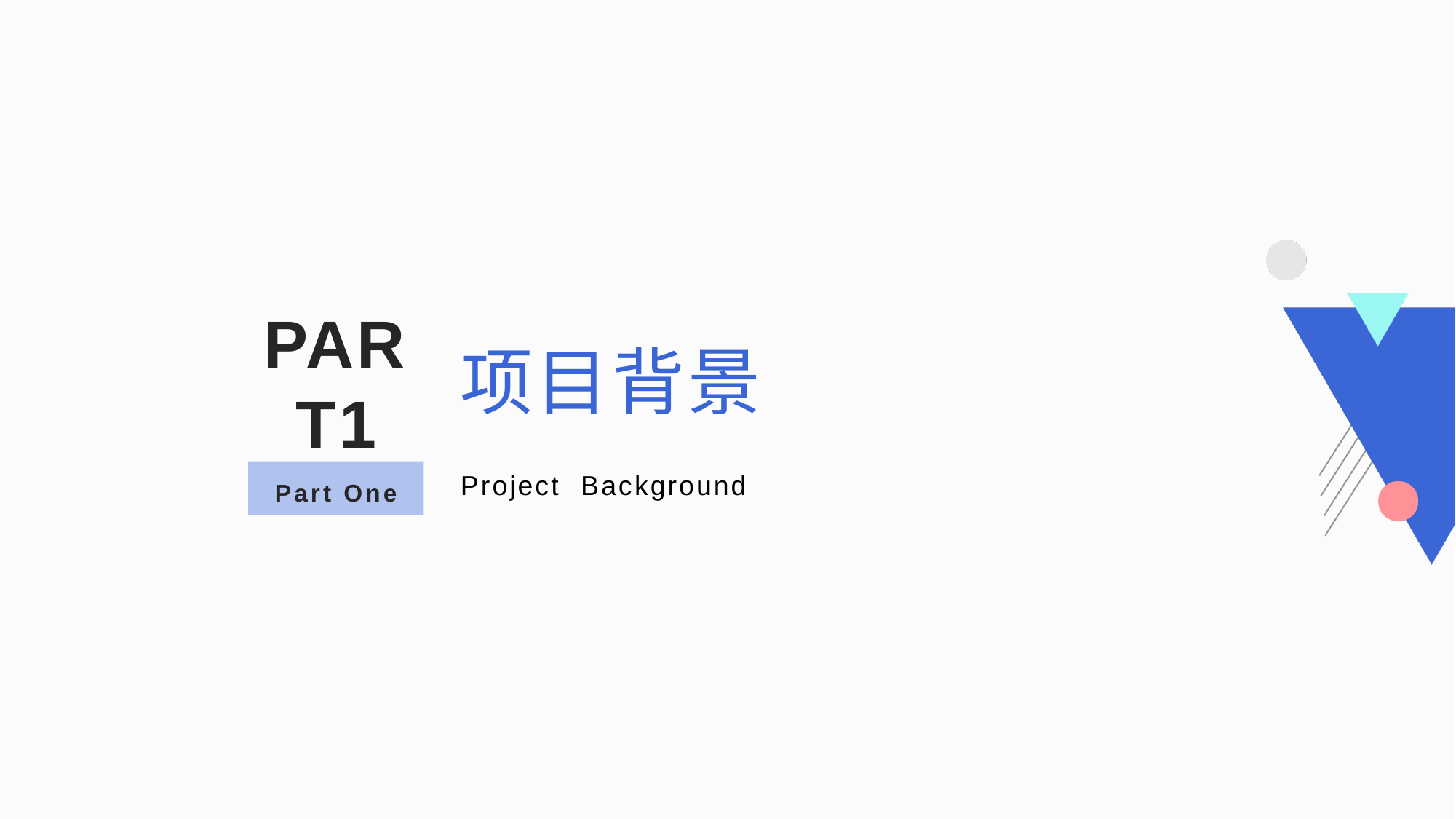

PART1
# 项目背景
Project  Background
Part One